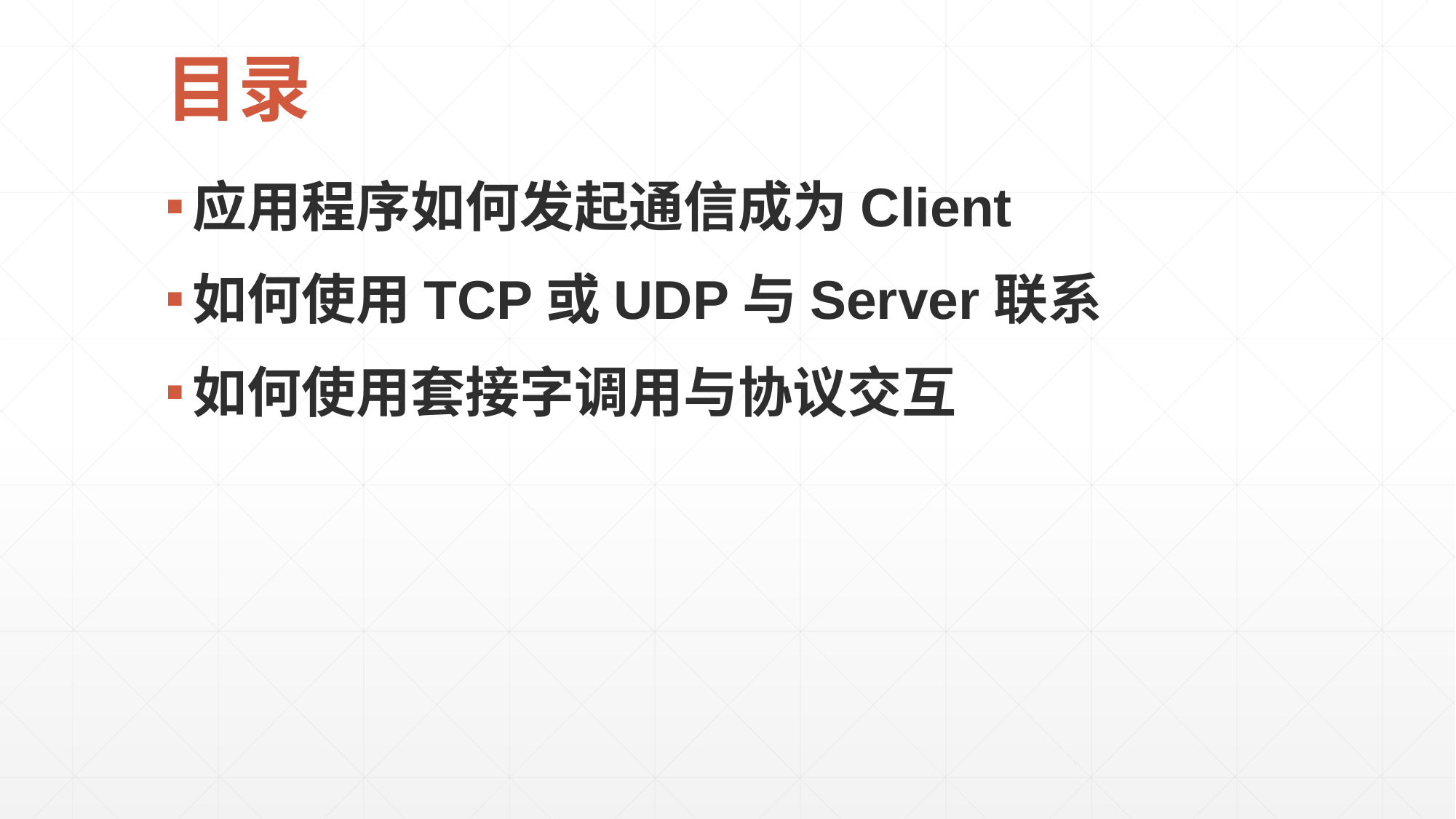

# 目录
应用程序如何发起通信成为Client
如何使用TCP或UDP与Server联系
如何使用套接字调用与协议交互